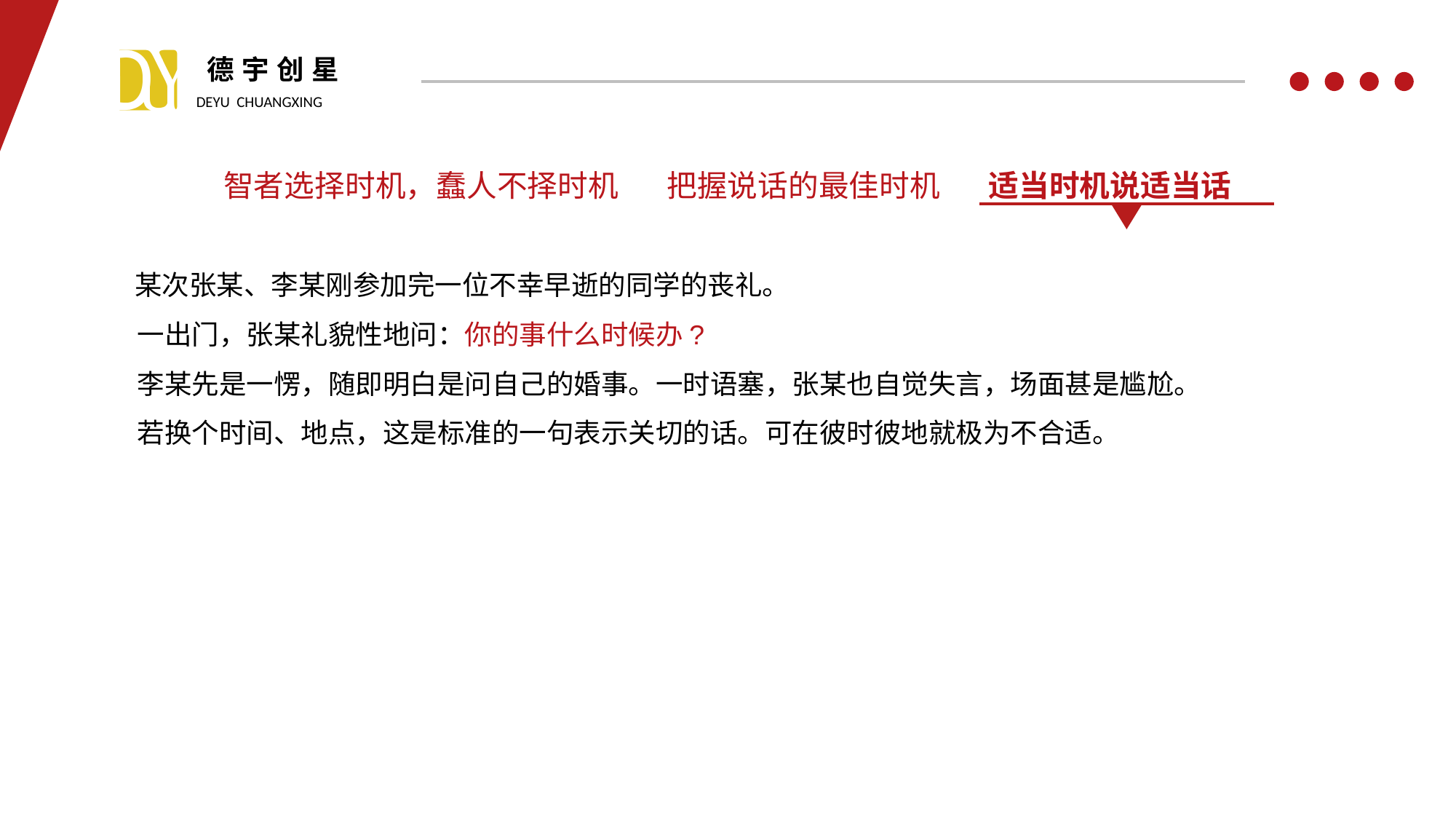

智者选择时机，蠢人不择时机       把握说话的最佳时机       适当时机说适当话

      某次张某、李某刚参加完一位不幸早逝的同学的丧礼。
       一出门，张某礼貌性地问：你的事什么时候办?
       李某先是一愣，随即明白是问自己的婚事。一时语塞，张某也自觉失言，场面甚是尴尬。
       若换个时间、地点，这是标准的一句表示关切的话。可在彼时彼地就极为不合适。